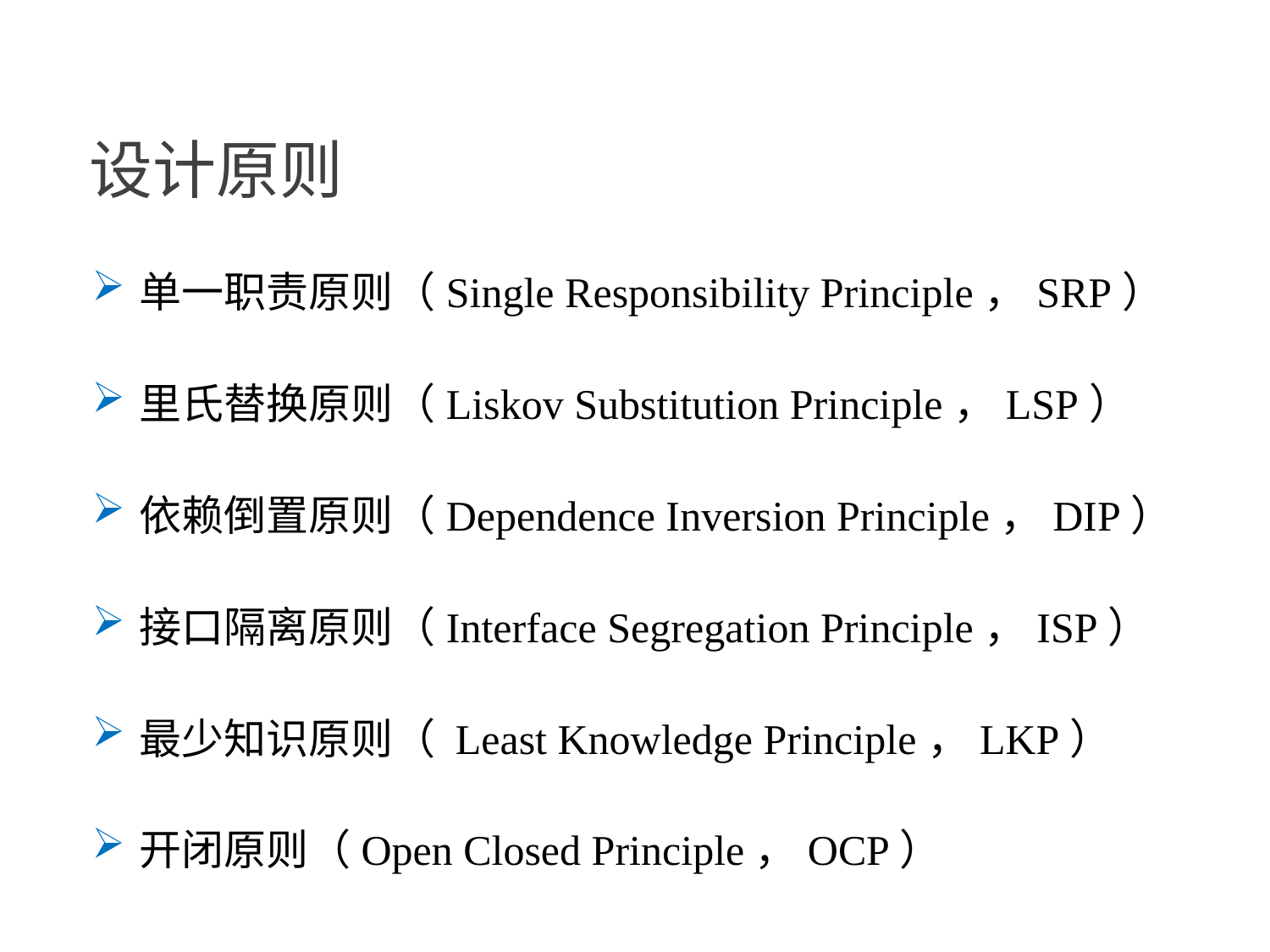

设计原则
单一职责原则（Single Responsibility Principle，SRP）

里氏替换原则（Liskov Substitution Principle，LSP）

依赖倒置原则（Dependence Inversion Principle，DIP）

接口隔离原则（Interface Segregation Principle，ISP）

最少知识原则（ Least Knowledge Principle，LKP）

开闭原则（Open Closed Principle，OCP）